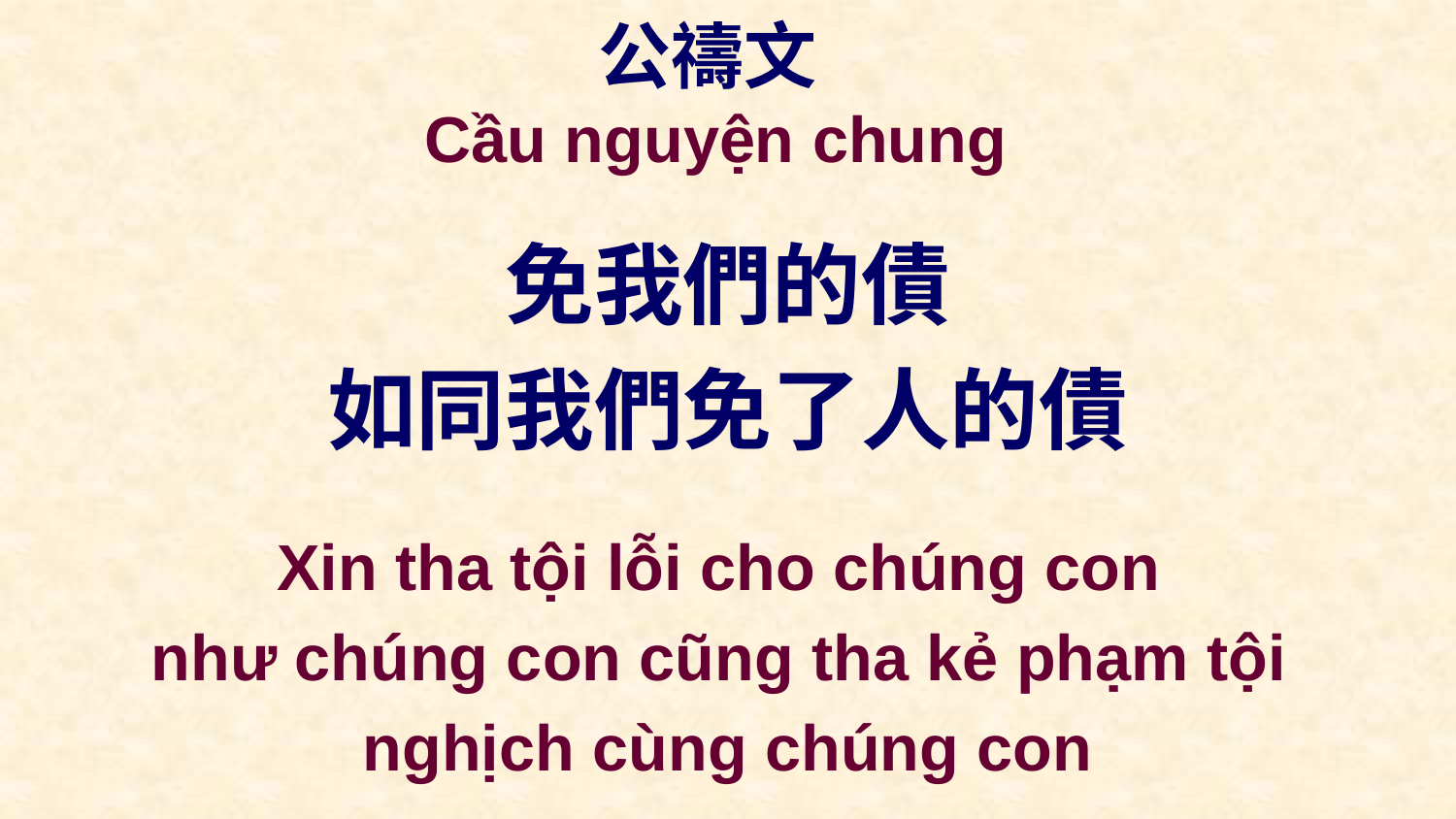

# 公禱文 Cầu nguyện chung
免我們的債
如同我們免了人的債
Xin tha tội lỗi cho chúng con
như chúng con cũng tha kẻ phạm tội
nghịch cùng chúng con